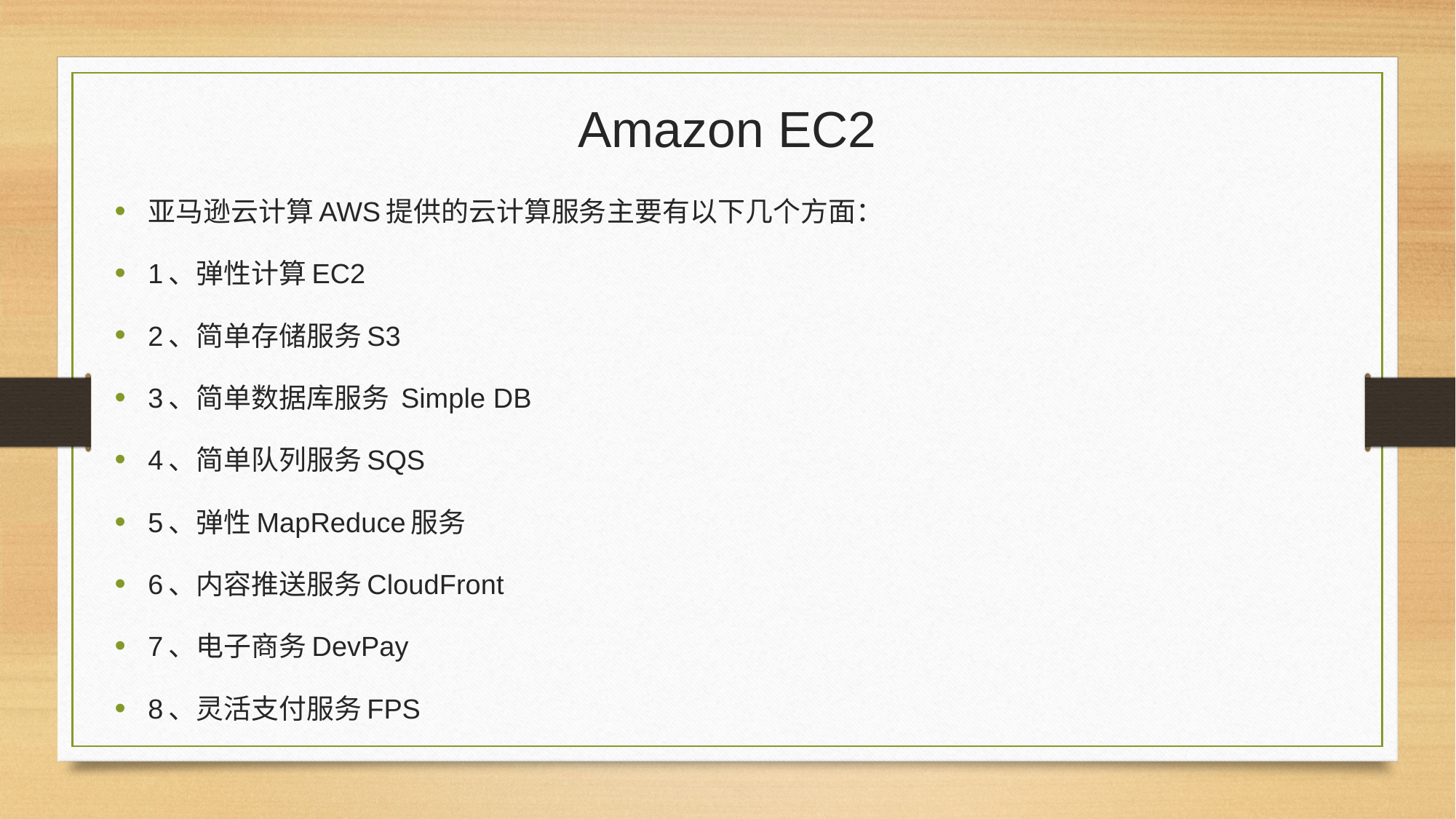

Amazon EC2
亚马逊云计算AWS提供的云计算服务主要有以下几个方面：
1、弹性计算EC2
2、简单存储服务S3
3、简单数据库服务 Simple DB
4、简单队列服务SQS
5、弹性MapReduce服务
6、内容推送服务CloudFront
7、电子商务DevPay
8、灵活支付服务FPS